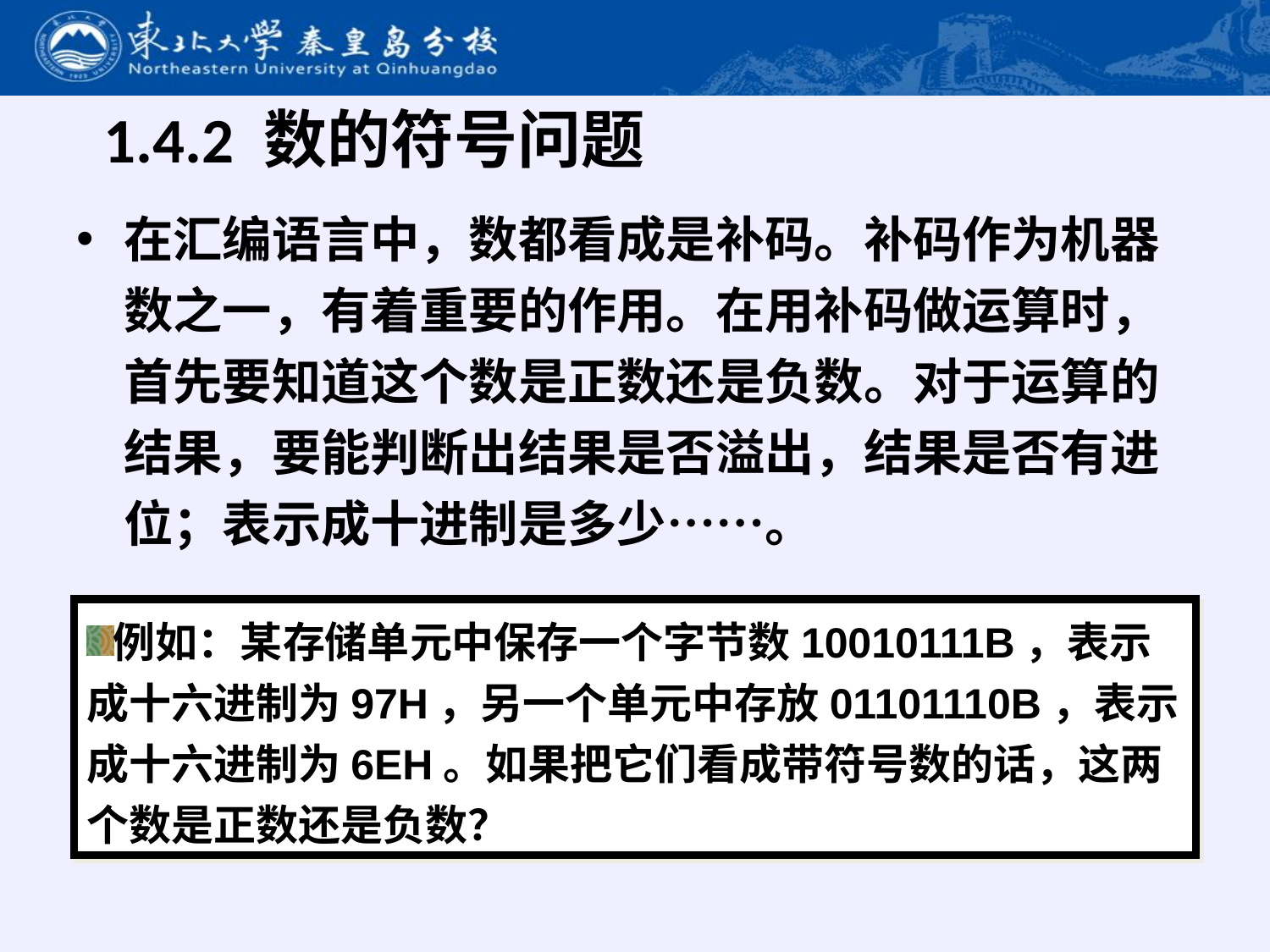

# 1.4.2 数的符号问题
在汇编语言中，数都看成是补码。补码作为机器数之一，有着重要的作用。在用补码做运算时，首先要知道这个数是正数还是负数。对于运算的结果，要能判断出结果是否溢出，结果是否有进位；表示成十进制是多少……。
例如：某存储单元中保存一个字节数10010111B，表示成十六进制为97H，另一个单元中存放01101110B，表示成十六进制为6EH。如果把它们看成带符号数的话，这两个数是正数还是负数？